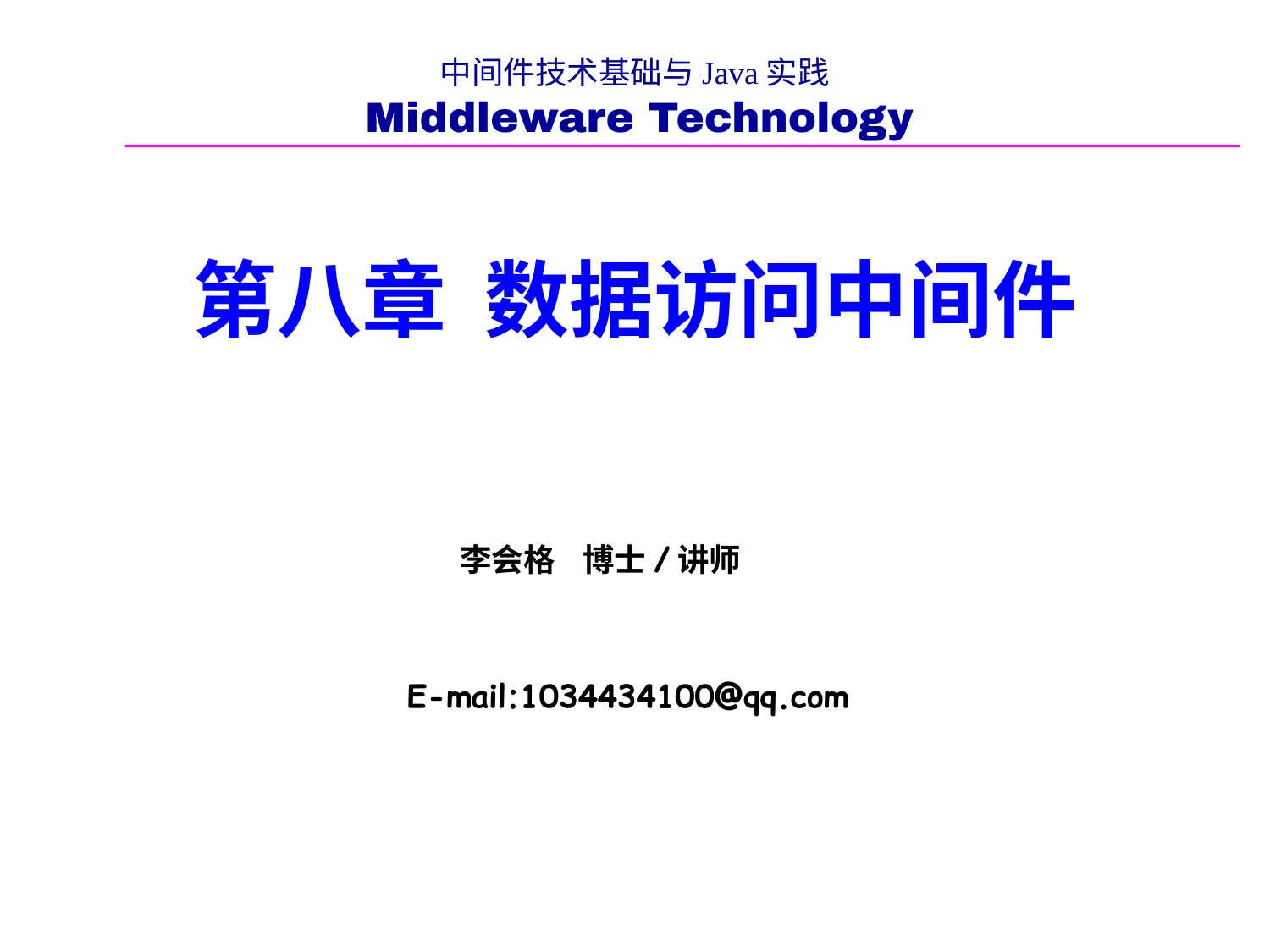

中间件技术基础与Java实践
 Middleware Technology
# 第八章  数据访问中间件
李会格  博士/讲师

E-mail:1034434100@qq.com

1